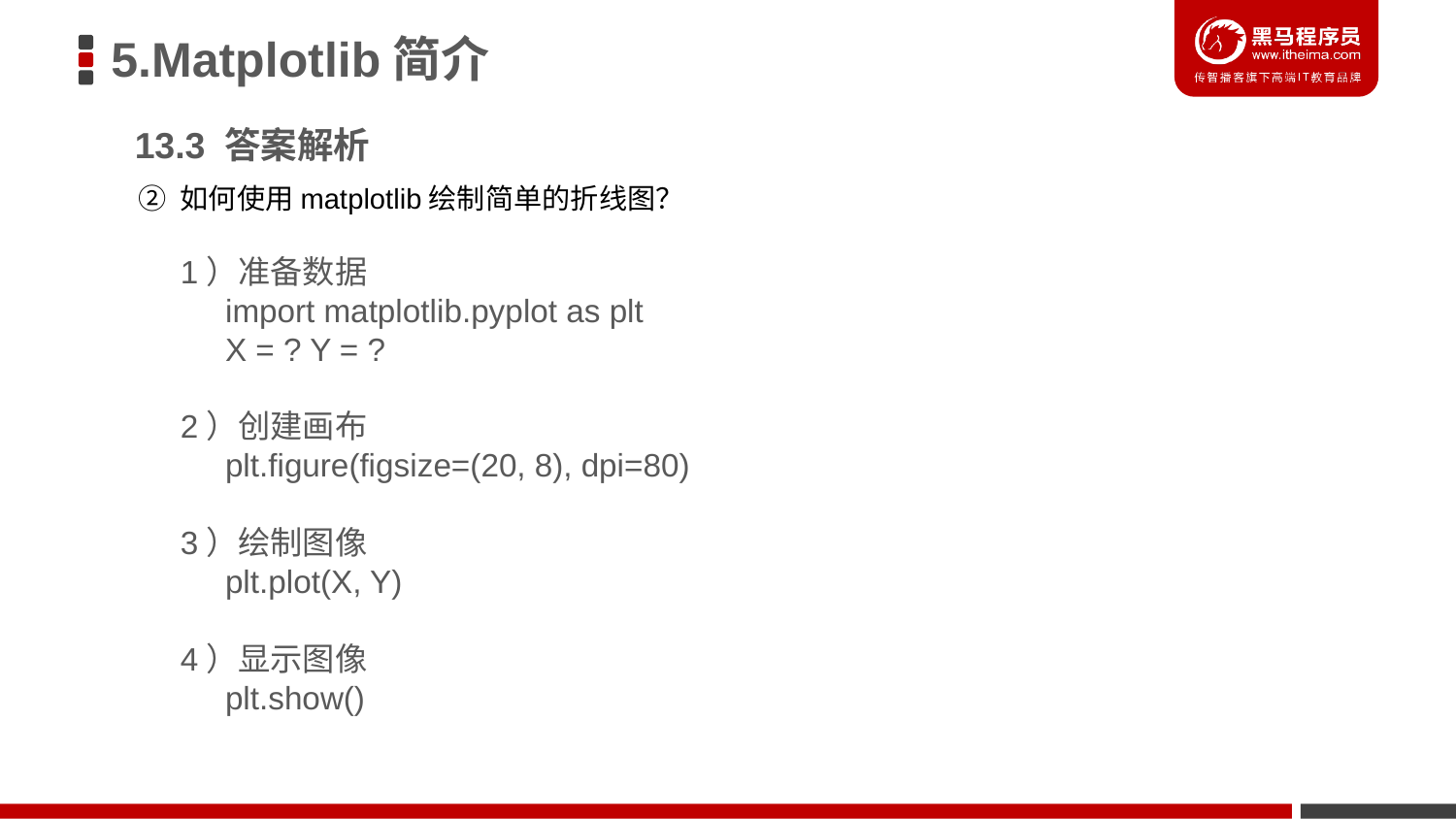

5.Matplotlib简介
13.3 答案解析
② 如何使用matplotlib绘制简单的折线图？
1）准备数据
     import matplotlib.pyplot as plt
     X = ? Y = ?

2）创建画布
     plt.figure(figsize=(20, 8), dpi=80)

3）绘制图像
     plt.plot(X, Y)

4）显示图像
     plt.show()